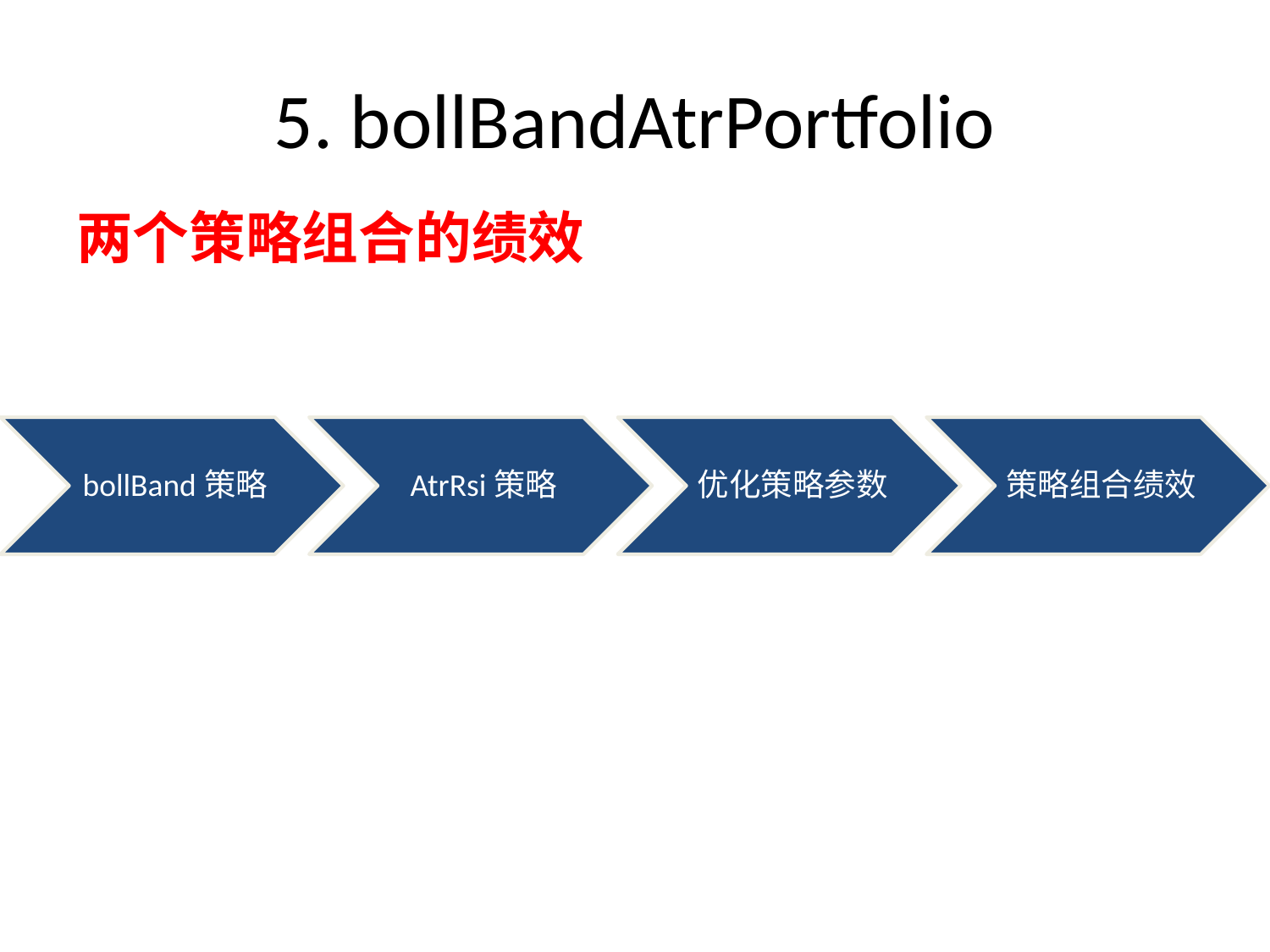

# 5. bollBandAtrPortfolio
两个策略组合的绩效
bollBand策略
AtrRsi策略
优化策略参数
策略组合绩效